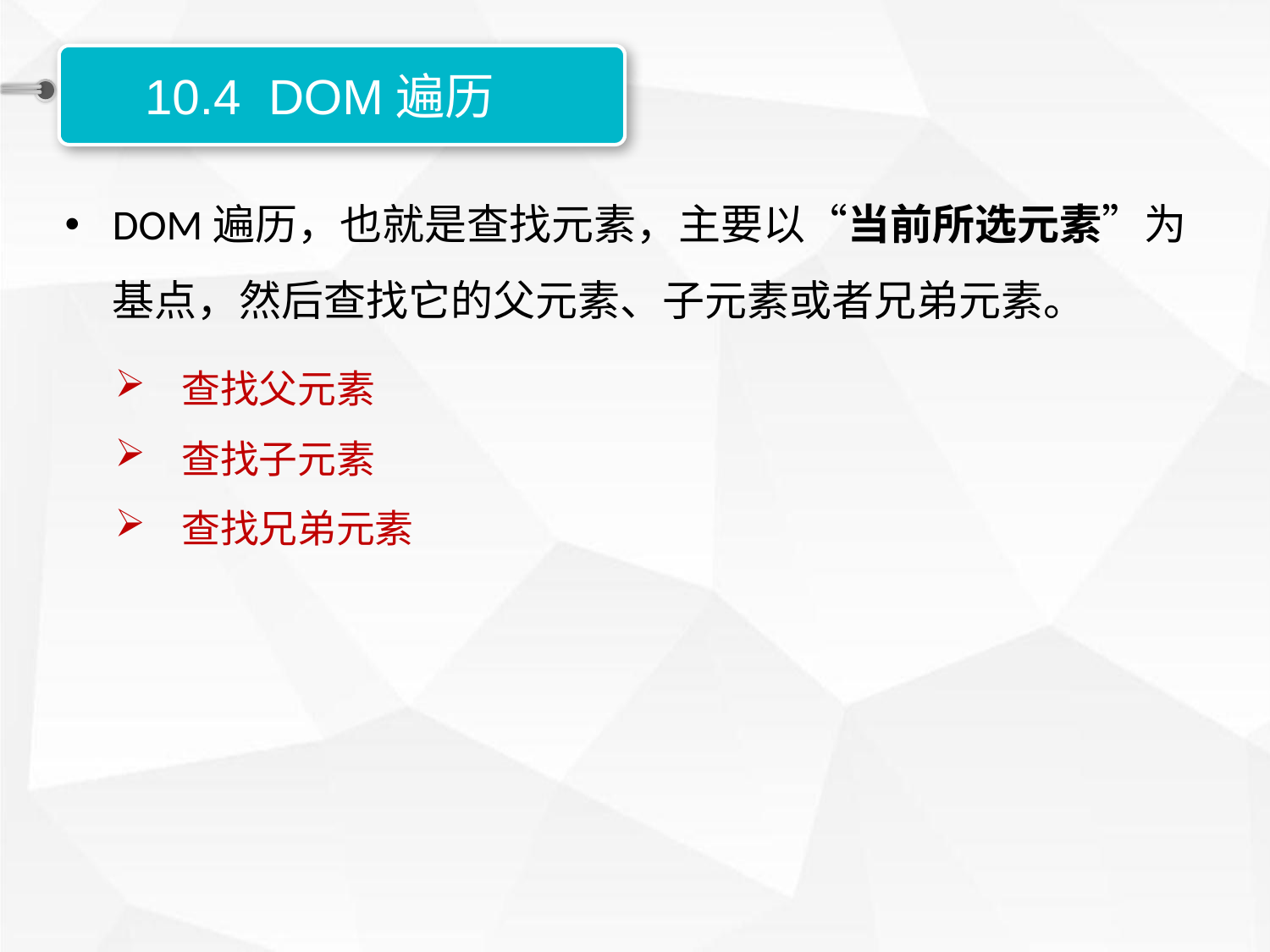

10.4  DOM遍历

DOM遍历，也就是查找元素，主要以“当前所选元素”为基点，然后查找它的父元素、子元素或者兄弟元素。
  查找父元素
  查找子元素
  查找兄弟元素